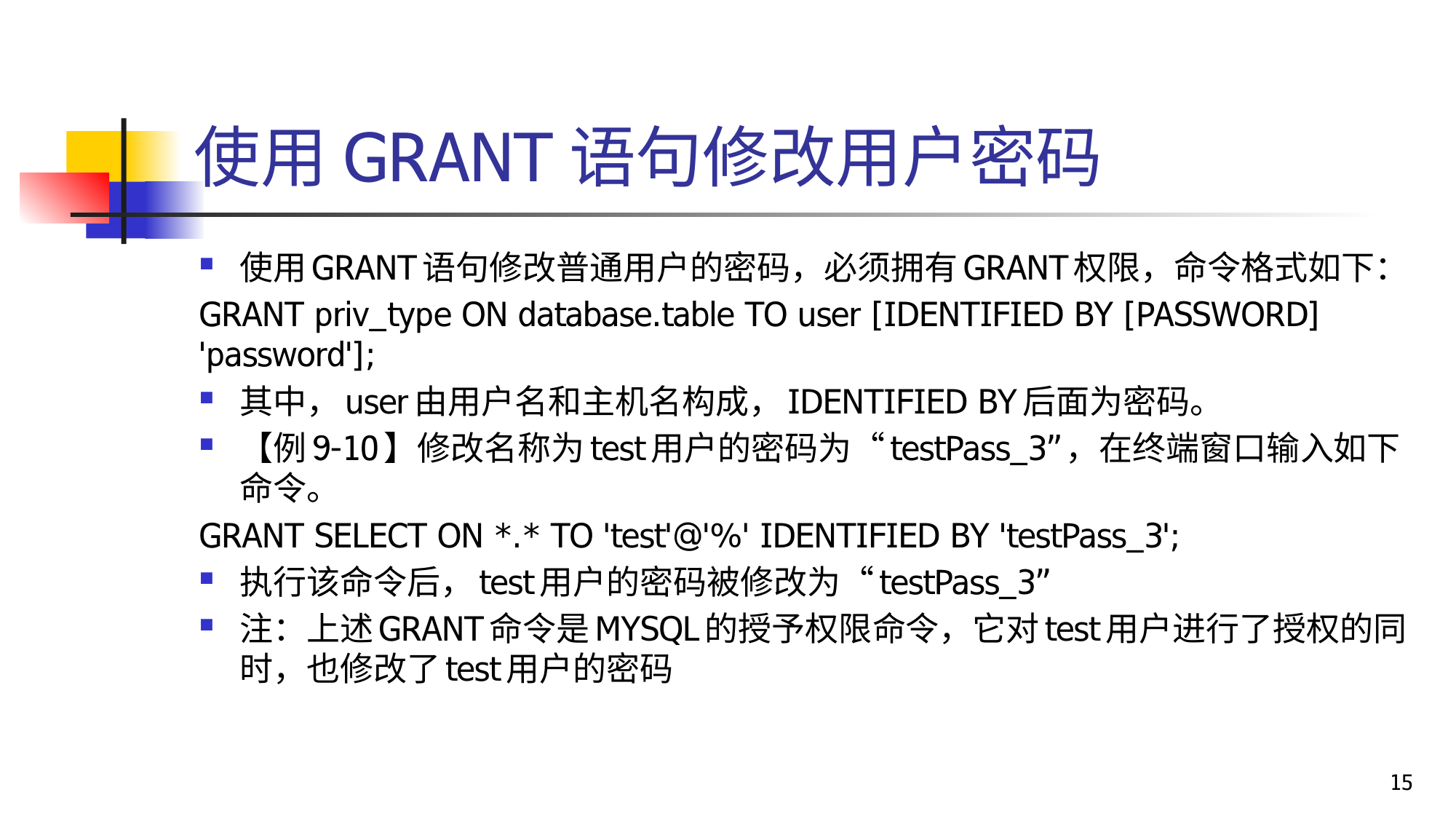

# 使用GRANT语句修改用户密码
使用GRANT语句修改普通用户的密码，必须拥有GRANT权限，命令格式如下：
GRANT priv_type ON database.table TO user [IDENTIFIED BY [PASSWORD] 'password'];
其中，user由用户名和主机名构成，IDENTIFIED BY后面为密码。
【例9-10】修改名称为test用户的密码为“testPass_3”，在终端窗口输入如下命令。
GRANT SELECT ON *.* TO 'test'@'%' IDENTIFIED BY 'testPass_3';
执行该命令后，test用户的密码被修改为“testPass_3”
注：上述GRANT命令是MYSQL的授予权限命令，它对test用户进行了授权的同时，也修改了test用户的密码

15